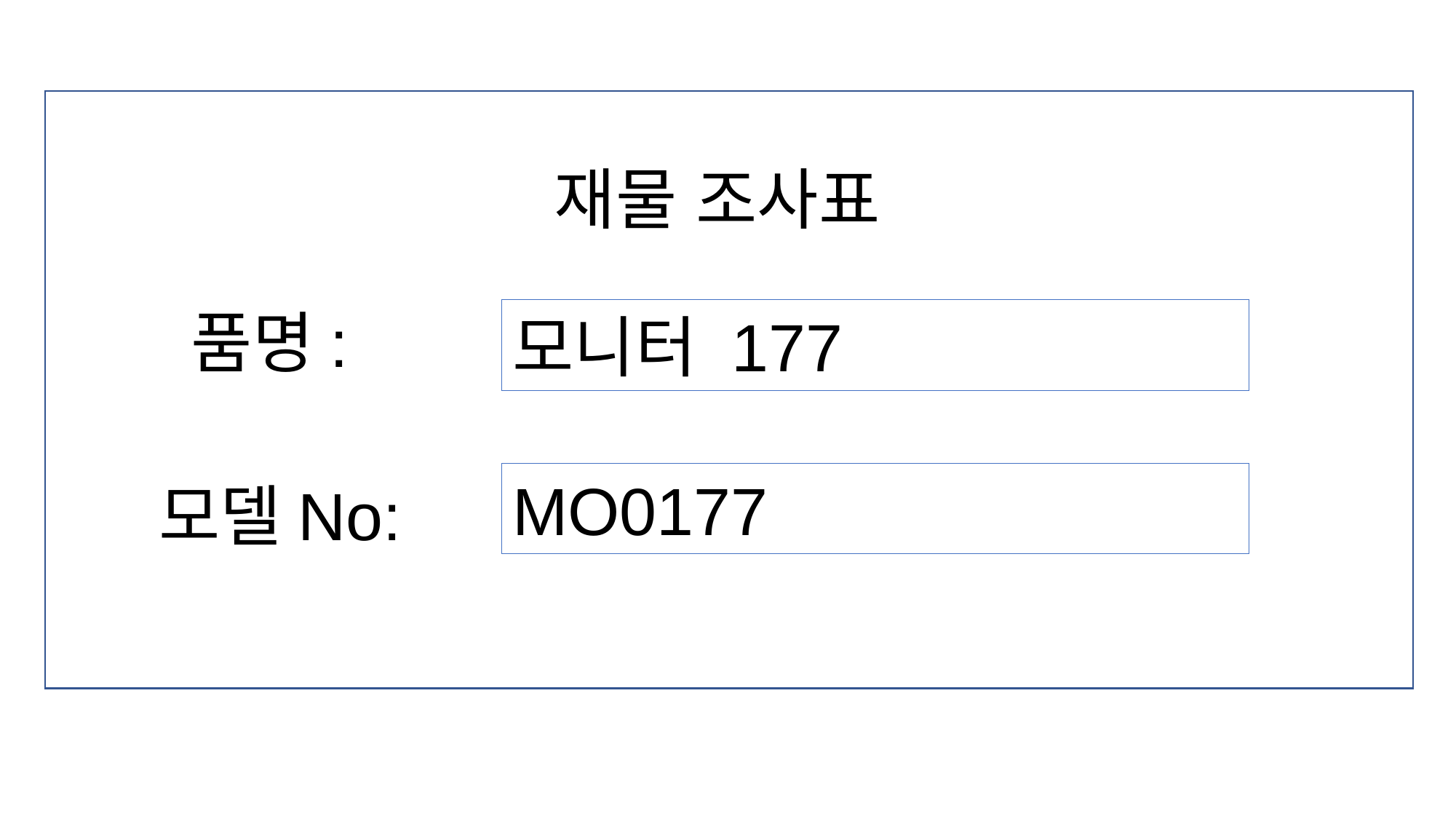

재물 조사표
품명:
모니터 177
MO0177
모델No: